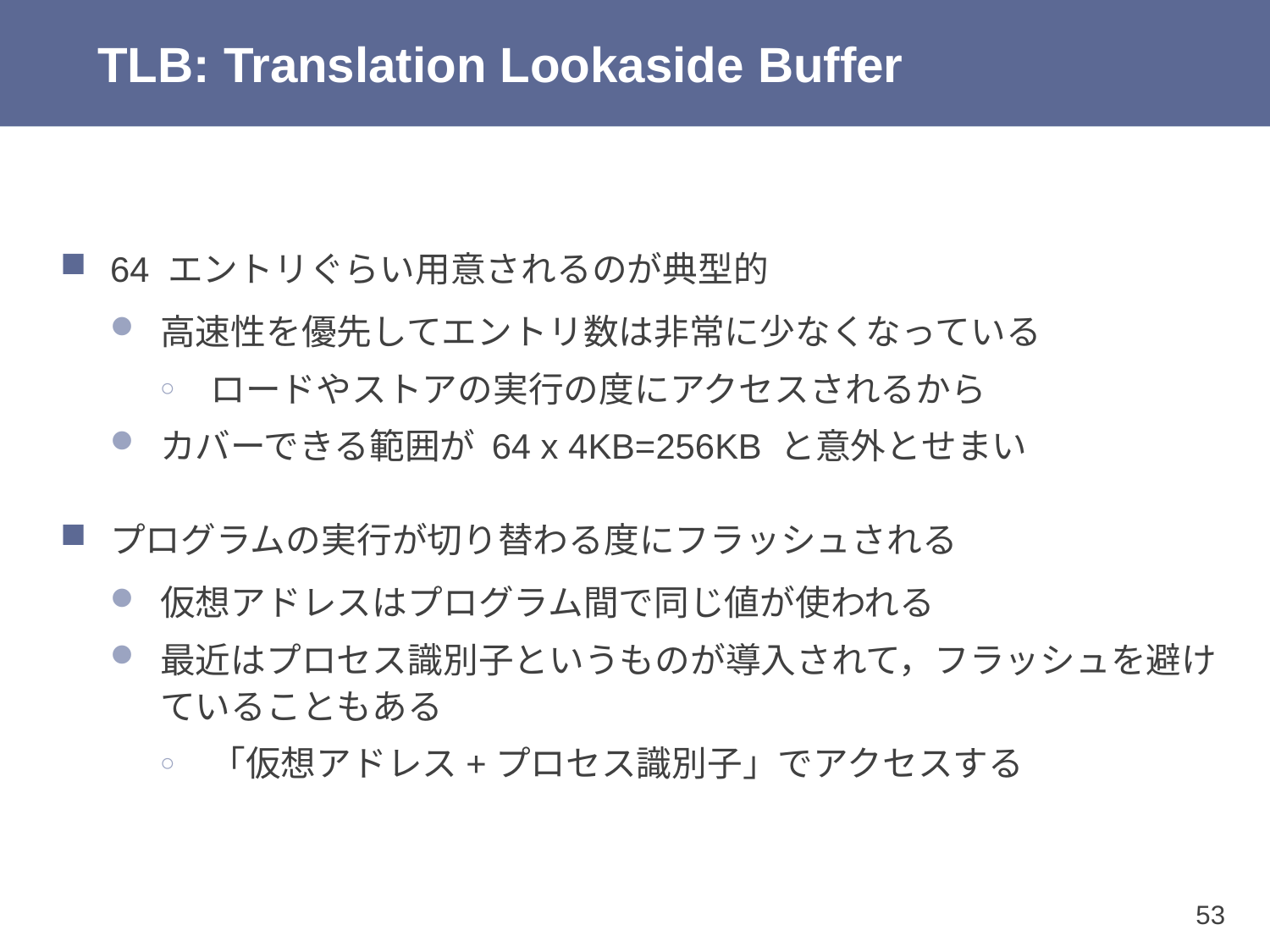

# TLB: Translation Lookaside Buffer
64 エントリぐらい用意されるのが典型的
高速性を優先してエントリ数は非常に少なくなっている
ロードやストアの実行の度にアクセスされるから
カバーできる範囲が 64 x 4KB=256KB と意外とせまい
プログラムの実行が切り替わる度にフラッシュされる
仮想アドレスはプログラム間で同じ値が使われる
最近はプロセス識別子というものが導入されて，フラッシュを避けていることもある
「仮想アドレス+プロセス識別子」でアクセスする